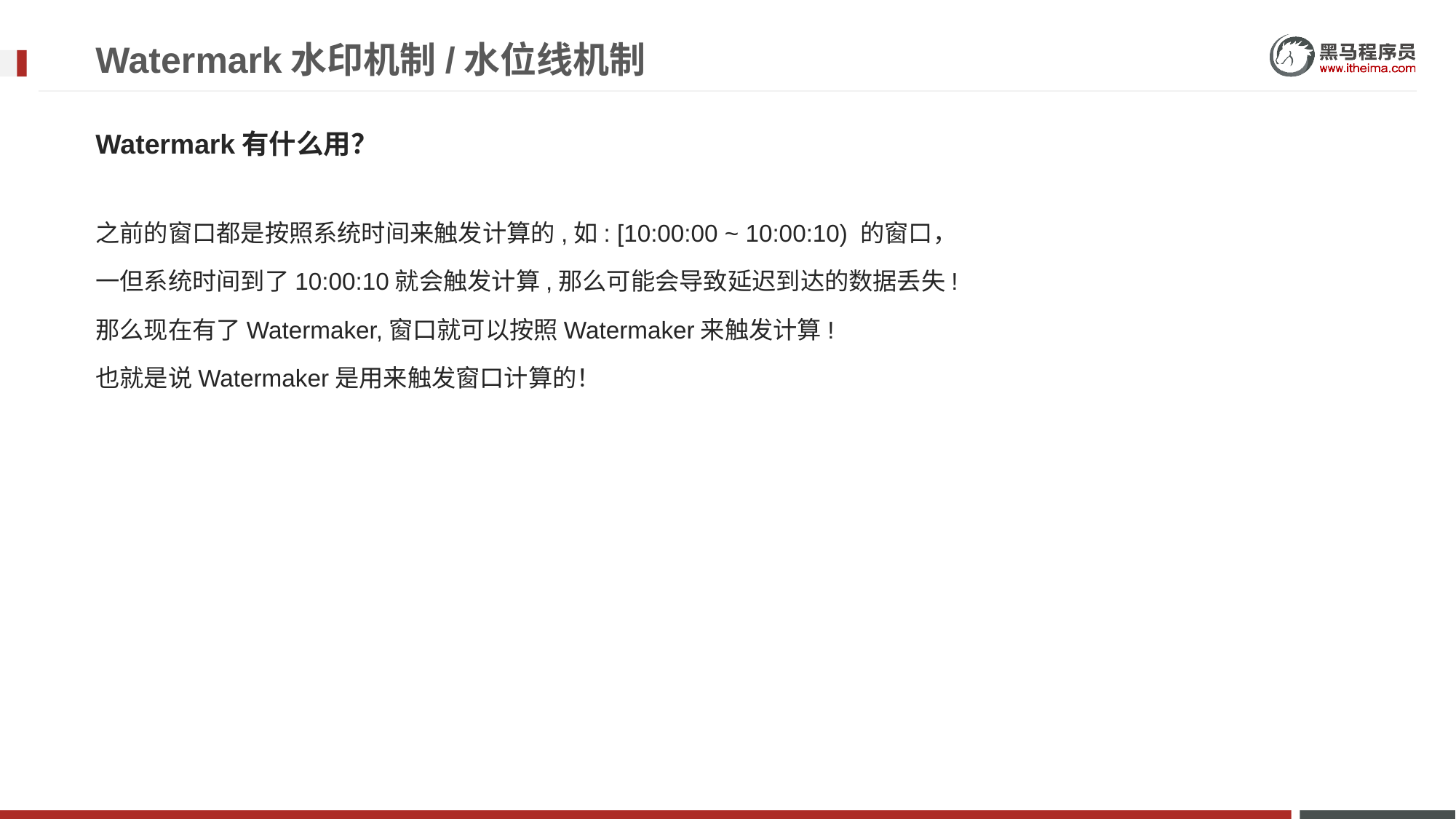

# Watermark水印机制/水位线机制
Watermark有什么用？
之前的窗口都是按照系统时间来触发计算的,如: [10:00:00 ~ 10:00:10) 的窗口，
一但系统时间到了10:00:10就会触发计算,那么可能会导致延迟到达的数据丢失!
那么现在有了Watermaker,窗口就可以按照Watermaker来触发计算!
也就是说Watermaker是用来触发窗口计算的！